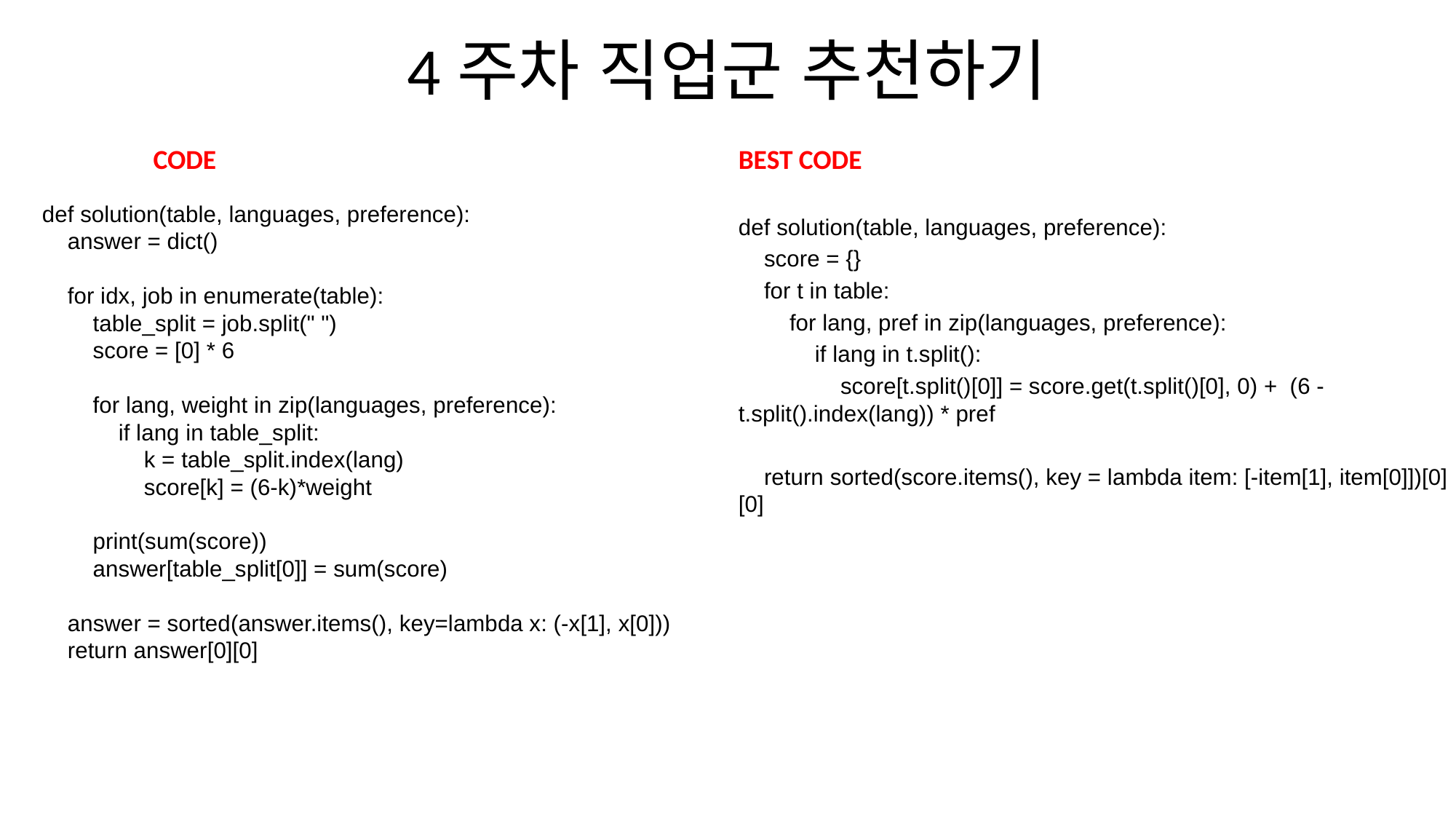

# 4주차 직업군 추천하기
CODE
BEST CODE
def solution(table, languages, preference):
    answer = dict()

    for idx, job in enumerate(table):
        table_split = job.split(" ")
        score = [0] * 6

        for lang, weight in zip(languages, preference):
            if lang in table_split:
                k = table_split.index(lang)
                score[k] = (6-k)*weight

        print(sum(score))
        answer[table_split[0]] = sum(score)

    answer = sorted(answer.items(), key=lambda x: (-x[1], x[0]))
    return answer[0][0]
def solution(table, languages, preference):
    score = {}
    for t in table:
        for lang, pref in zip(languages, preference):
            if lang in t.split():
                score[t.split()[0]] = score.get(t.split()[0], 0) +  (6 - t.split().index(lang)) * pref

    return sorted(score.items(), key = lambda item: [-item[1], item[0]])[0][0]